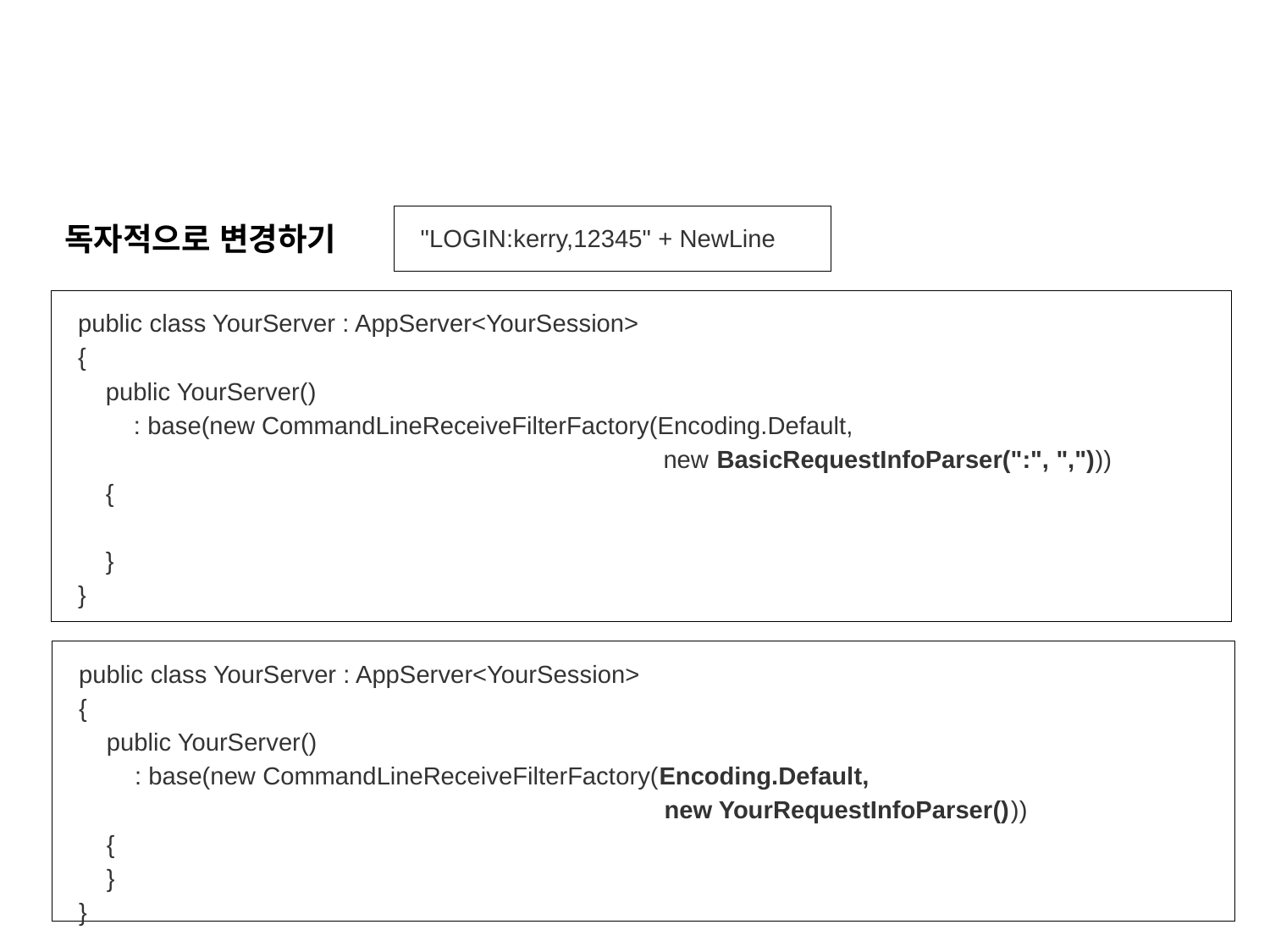

독자적으로 변경하기
"LOGIN:kerry,12345" + NewLine

public class YourServer : AppServer<YourSession>
{
    public YourServer()
        : base(new CommandLineReceiveFilterFactory(Encoding.Default,
                                                                                    new BasicRequestInfoParser(":", ",")))
    {
    }
}

public class YourServer : AppServer<YourSession>
{
    public YourServer()
        : base(new CommandLineReceiveFilterFactory(Encoding.Default,
                                                                                    new YourRequestInfoParser()))
    {
    }
}